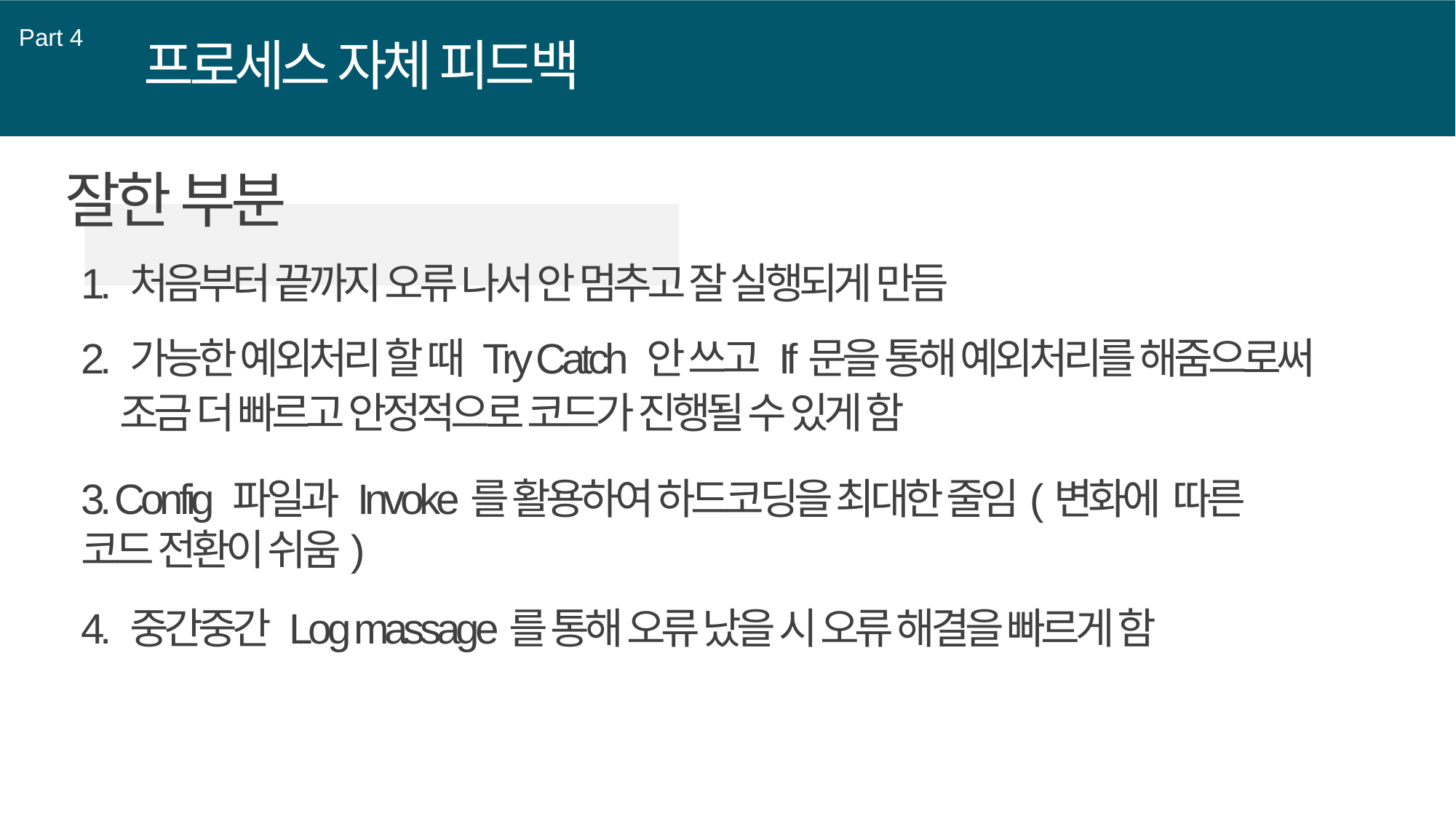

Part 4
프로세스 자체 피드백
잘한 부분

1. 처음부터 끝까지 오류 나서 안 멈추고 잘 실행되게 만듬
2. 가능한 예외처리 할 때 Try Catch 안 쓰고 If문을 통해 예외처리를 해줌으로써
조금 더 빠르고 안정적으로 코드가 진행될 수 있게 함
3. Config 파일과 Invoke를 활용하여 하드코딩을 최대한 줄임(변화에 	따른 코드 전환이 쉬움)
4. 중간중간 Log massage를 통해 오류 났을 시 오류 해결을 빠르게 함